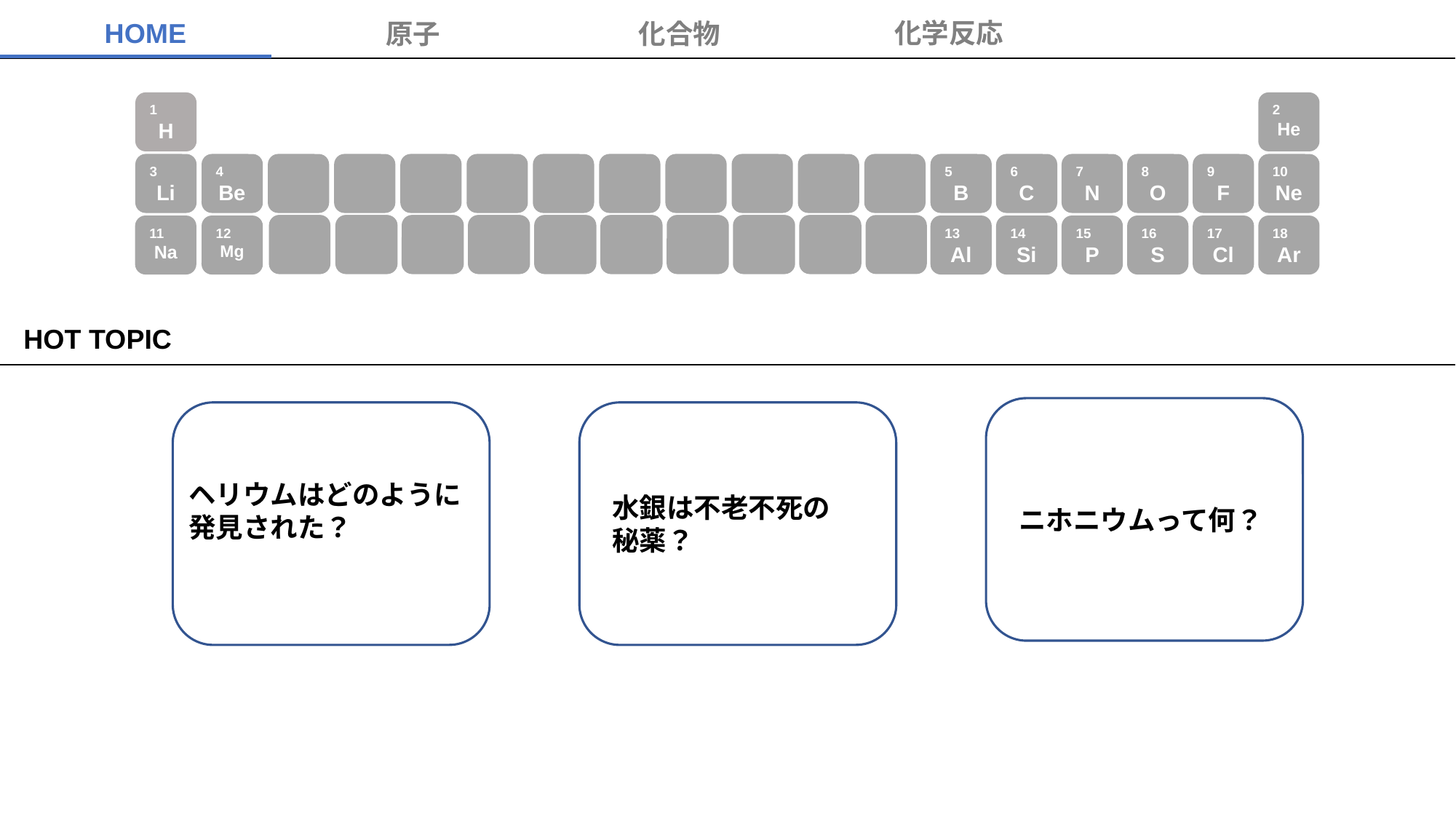

HOME
化学反応
化合物
原子

2
He
1
H
9
F
10
Ne
5
B
6
C
7
N
8
O

3
Li
4
Be
14
Si
15
P
16
S
17
Cl
18
Ar
11
Na
12
Mg
13
Al

HOT TOPIC

ル
ニホニウムって何？
ル
水銀は不老不死の
秘薬？
ル
ヘリウムはどのように発見された？